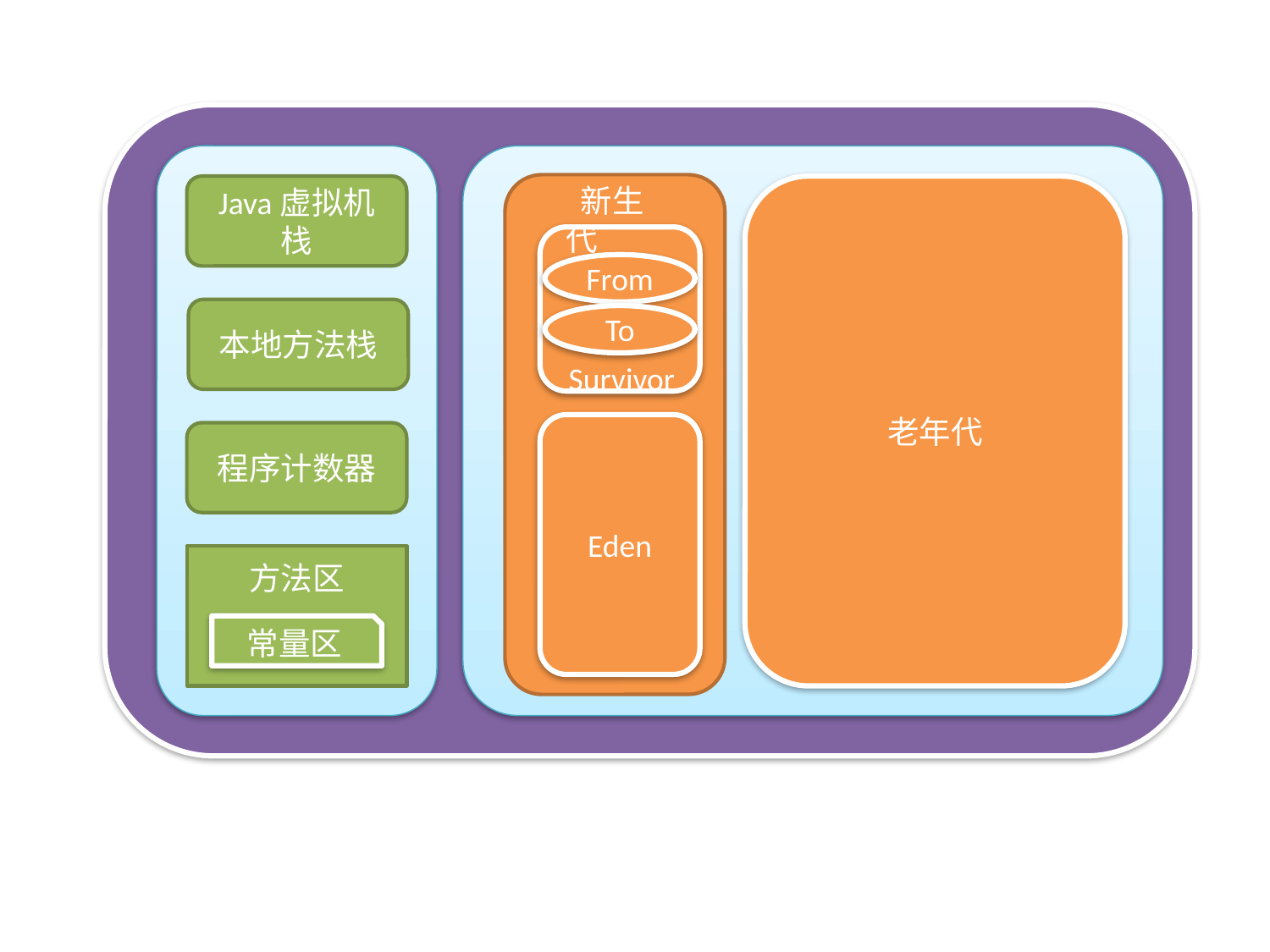

Java虚拟机栈
本地方法栈
程序计数器
方法区

  新生代

From
To
  Survivor
Eden
 新生代
老年代
常量区